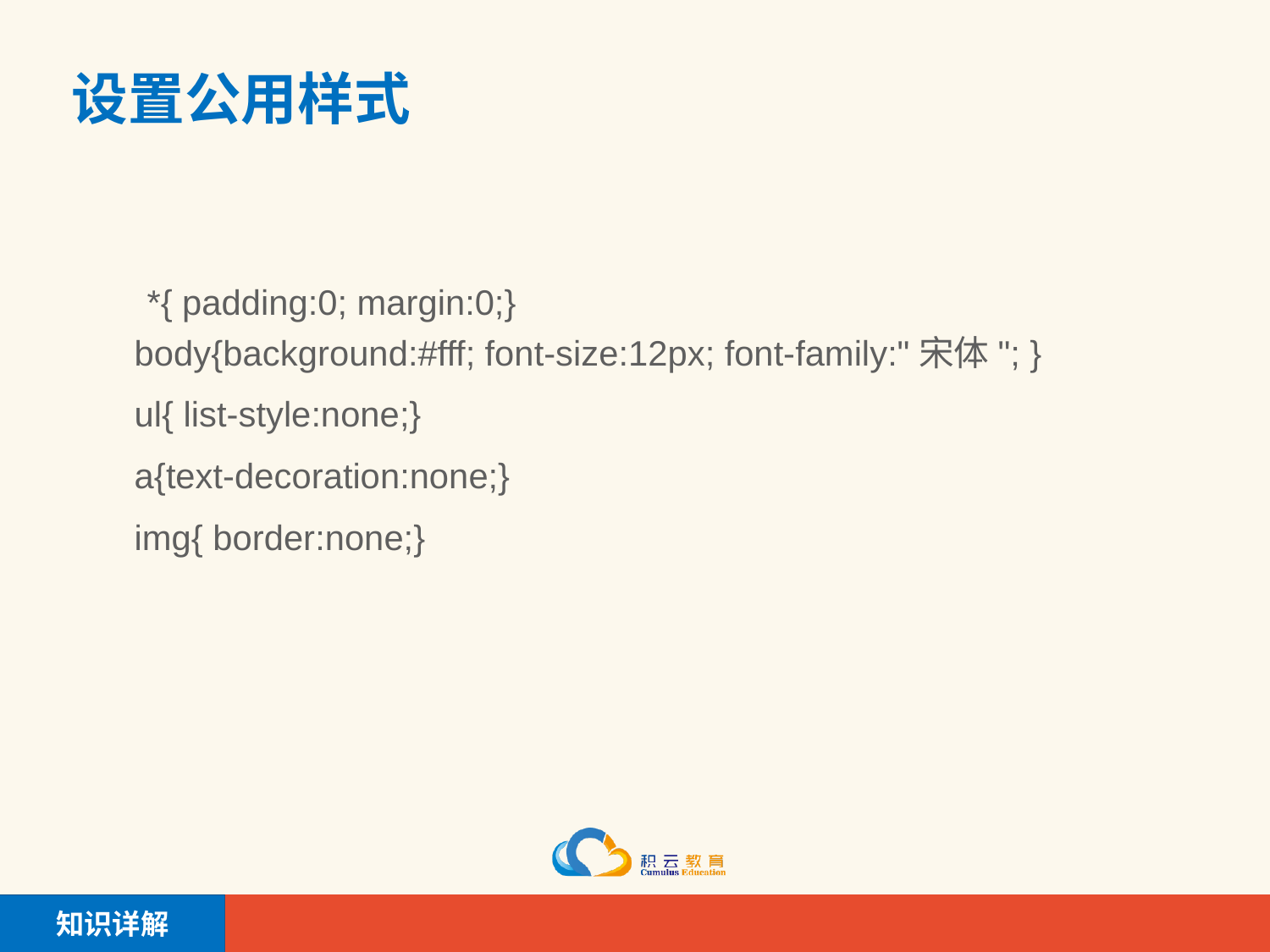

# 设置公用样式

	      *{ padding:0; margin:0;}
body{background:#fff; font-size:12px; font-family:"宋体"; }
ul{ list-style:none;}
a{text-decoration:none;}
img{ border:none;}